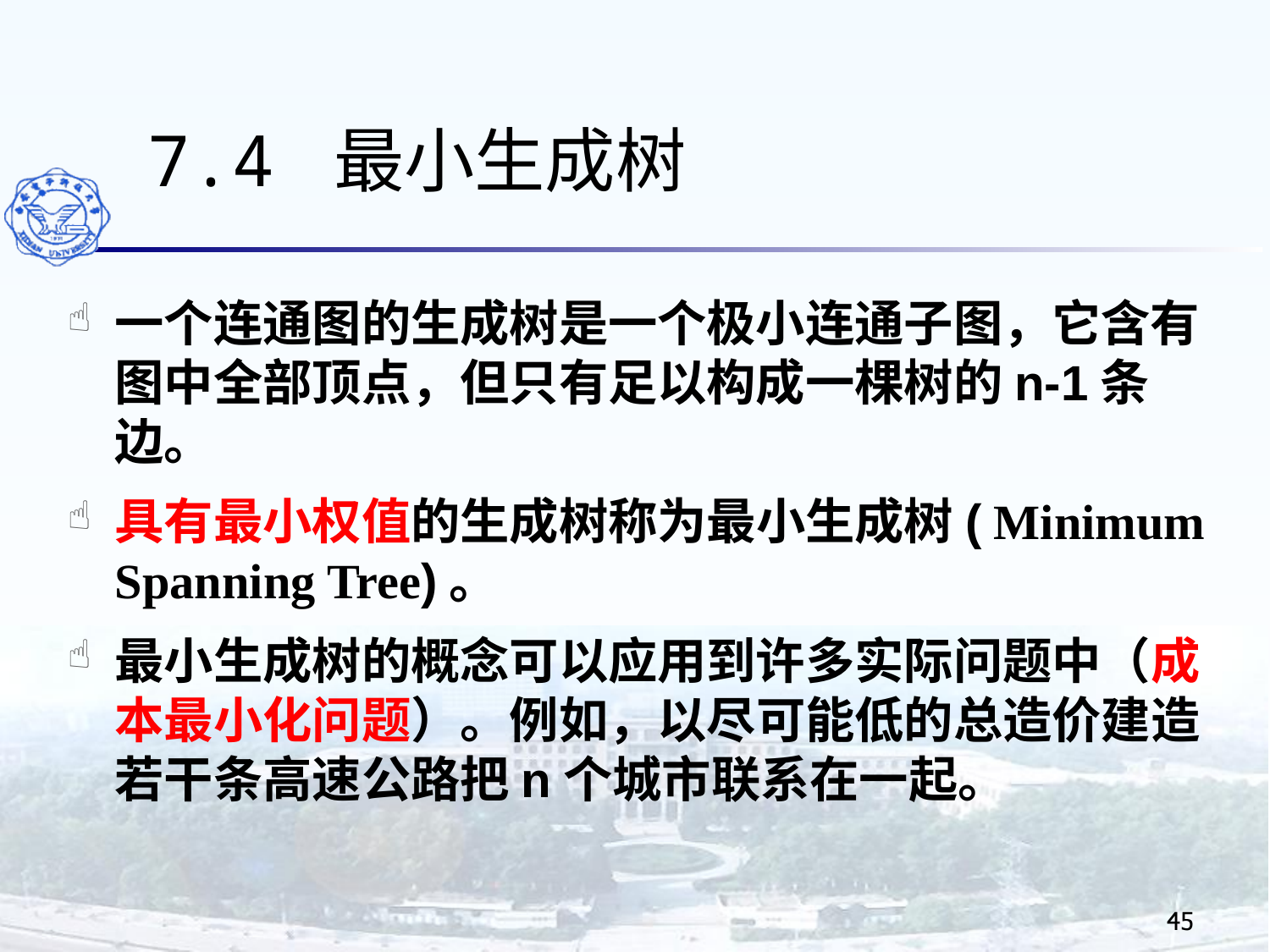

7.4 最小生成树
一个连通图的生成树是一个极小连通子图，它含有图中全部顶点，但只有足以构成一棵树的n-1条边。
具有最小权值的生成树称为最小生成树( Minimum Spanning Tree)。
最小生成树的概念可以应用到许多实际问题中（成本最小化问题）。例如，以尽可能低的总造价建造若干条高速公路把n个城市联系在一起。
45